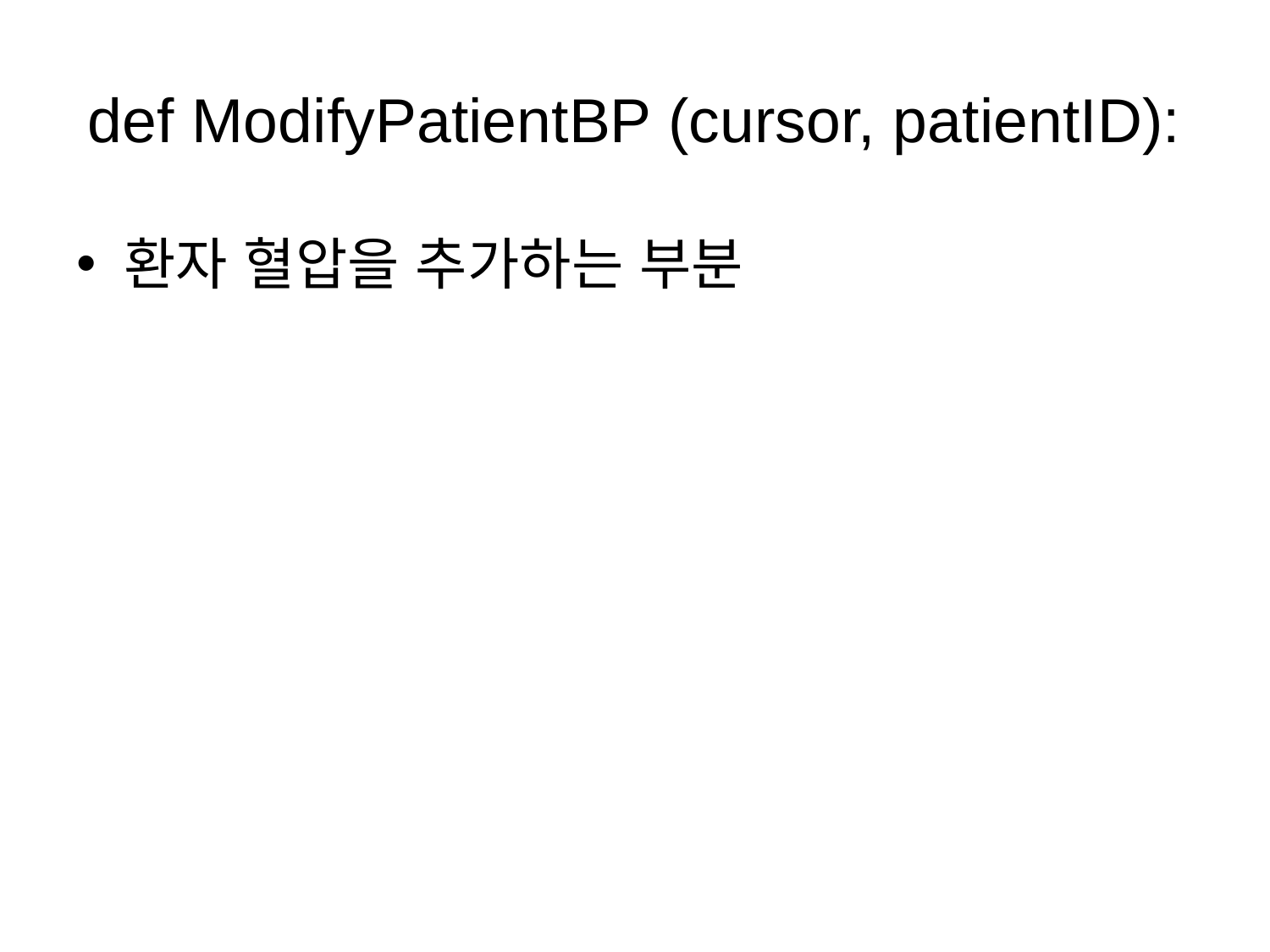

# def ModifyPatientBP (cursor, patientID):
환자 혈압을 추가하는 부분